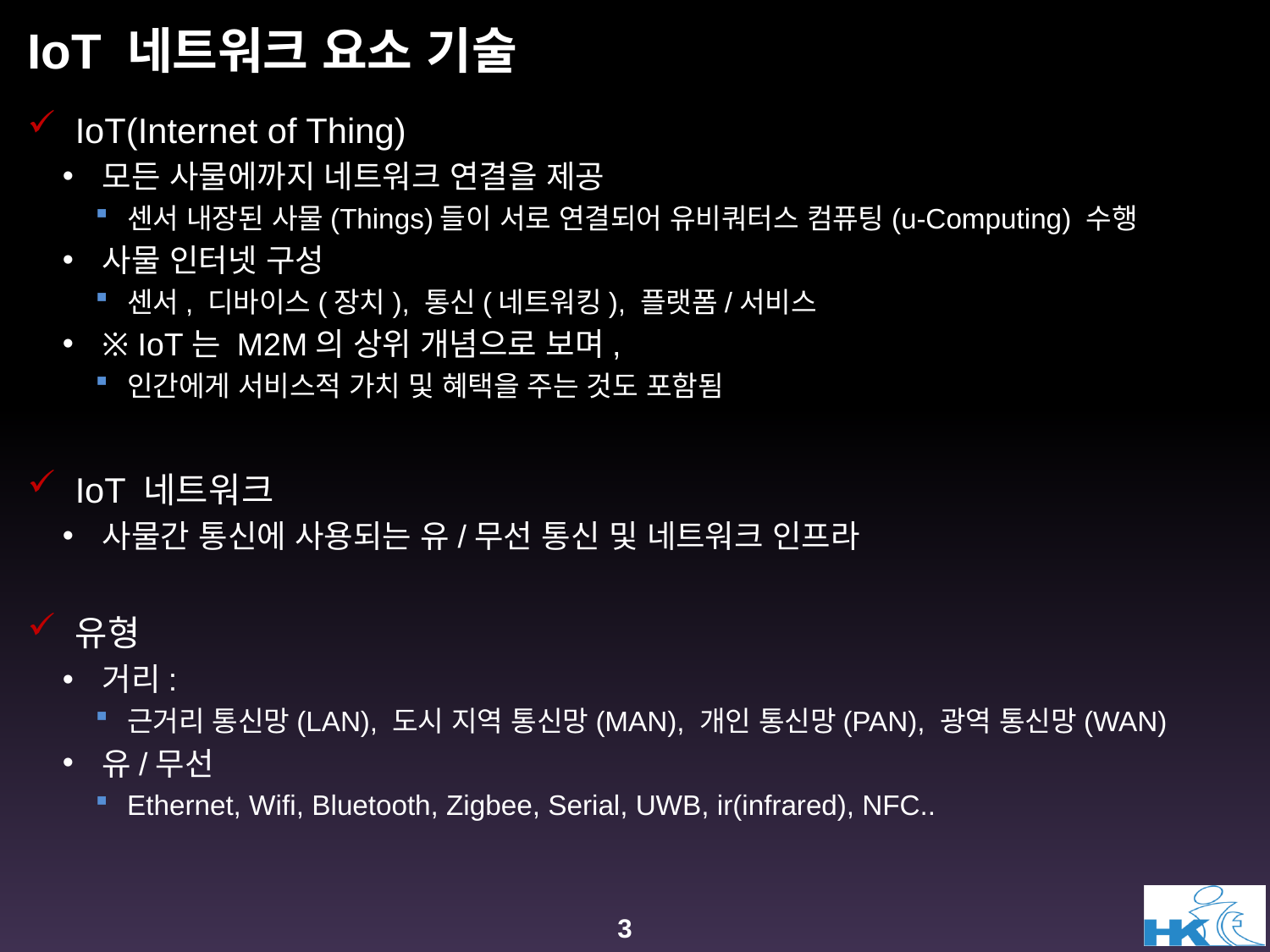

# IoT 네트워크 요소 기술
IoT(Internet of Thing)
모든 사물에까지 네트워크 연결을 제공
센서 내장된 사물(Things)들이 서로 연결되어 유비쿼터스 컴퓨팅(u-Computing) 수행
사물 인터넷 구성
센서, 디바이스(장치), 통신(네트워킹), 플랫폼/서비스
※ IoT는 M2M의 상위 개념으로 보며,
인간에게 서비스적 가치 및 혜택을 주는 것도 포함됨

IoT 네트워크
사물간 통신에 사용되는 유/무선 통신 및 네트워크 인프라

유형
거리:
근거리 통신망(LAN), 도시 지역 통신망(MAN), 개인 통신망(PAN), 광역 통신망(WAN)
유/무선
Ethernet, Wifi, Bluetooth, Zigbee, Serial, UWB, ir(infrared), NFC..
3